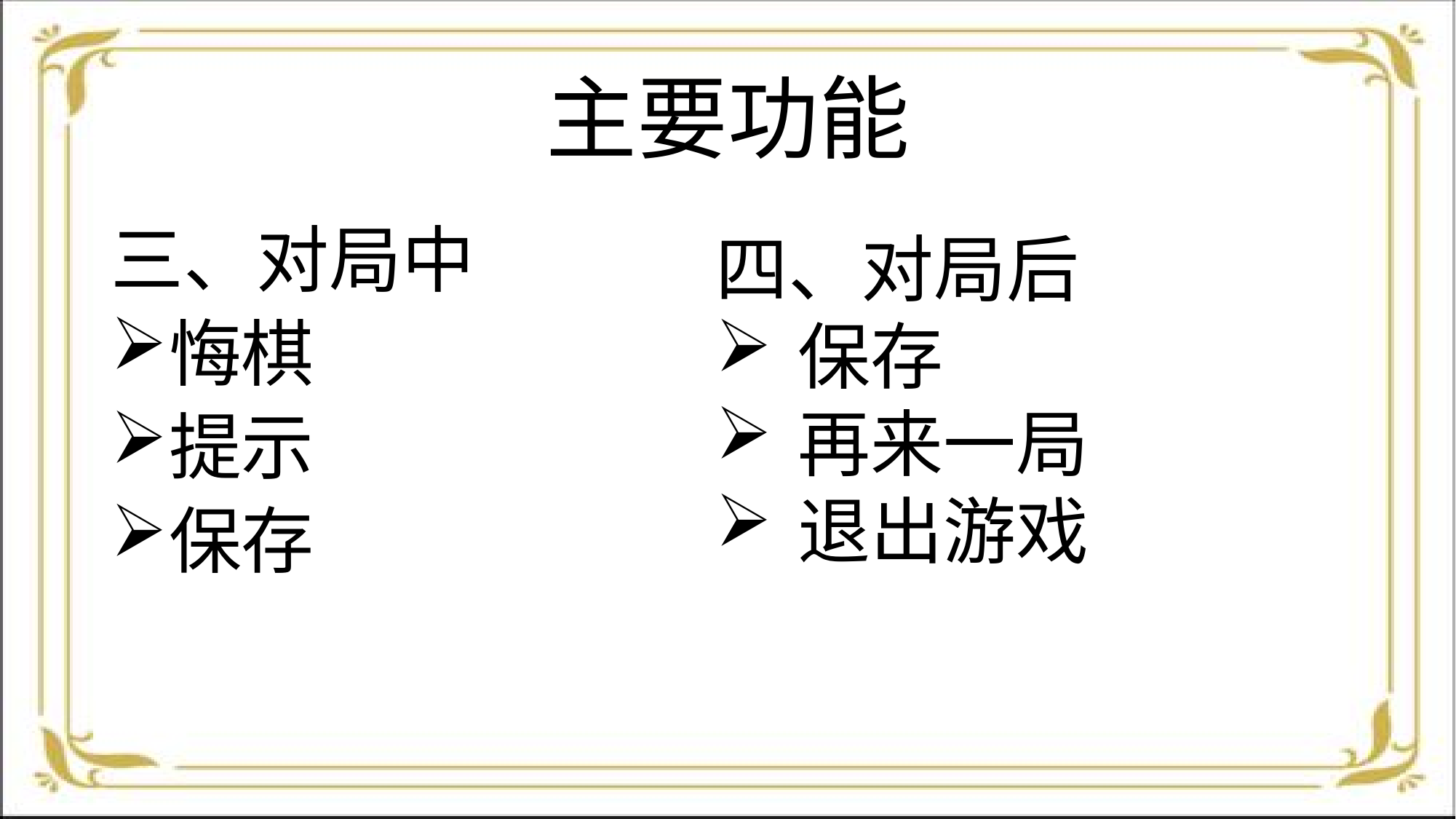

# 主要功能
三、对局中
悔棋
提示
保存

四、对局后
保存
再来一局
退出游戏